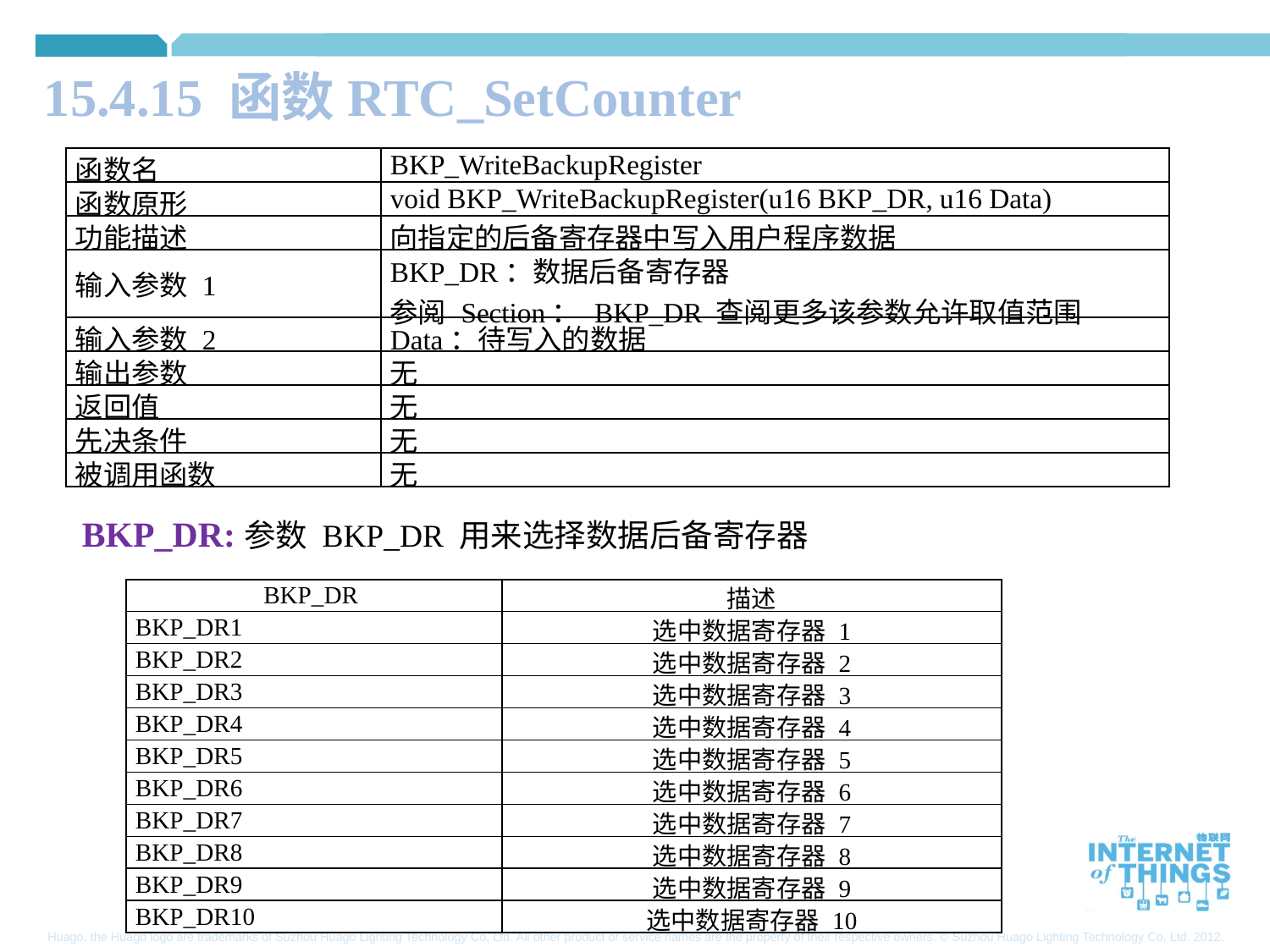

15.4.15 函数RTC_SetCounter
| 函数名 | BKP\_WriteBackupRegister |
| --- | --- |
| 函数原形 | void BKP\_WriteBackupRegister(u16 BKP\_DR, u16 Data) |
| 功能描述 | 向指定的后备寄存器中写入用户程序数据 |
| 输入参数 1 | BKP\_DR：数据后备寄存器 参阅 Section： BKP\_DR 查阅更多该参数允许取值范围 |
| 输入参数 2 | Data：待写入的数据 |
| 输出参数 | 无 |
| 返回值 | 无 |
| 先决条件 | 无 |
| 被调用函数 | 无 |
BKP_DR:参数 BKP_DR 用来选择数据后备寄存器
| BKP\_DR | 描述 |
| --- | --- |
| BKP\_DR1 | 选中数据寄存器 1 |
| BKP\_DR2 | 选中数据寄存器 2 |
| BKP\_DR3 | 选中数据寄存器 3 |
| BKP\_DR4 | 选中数据寄存器 4 |
| BKP\_DR5 | 选中数据寄存器 5 |
| BKP\_DR6 | 选中数据寄存器 6 |
| BKP\_DR7 | 选中数据寄存器 7 |
| BKP\_DR8 | 选中数据寄存器 8 |
| BKP\_DR9 | 选中数据寄存器 9 |
| BKP\_DR10 | 选中数据寄存器 10 |